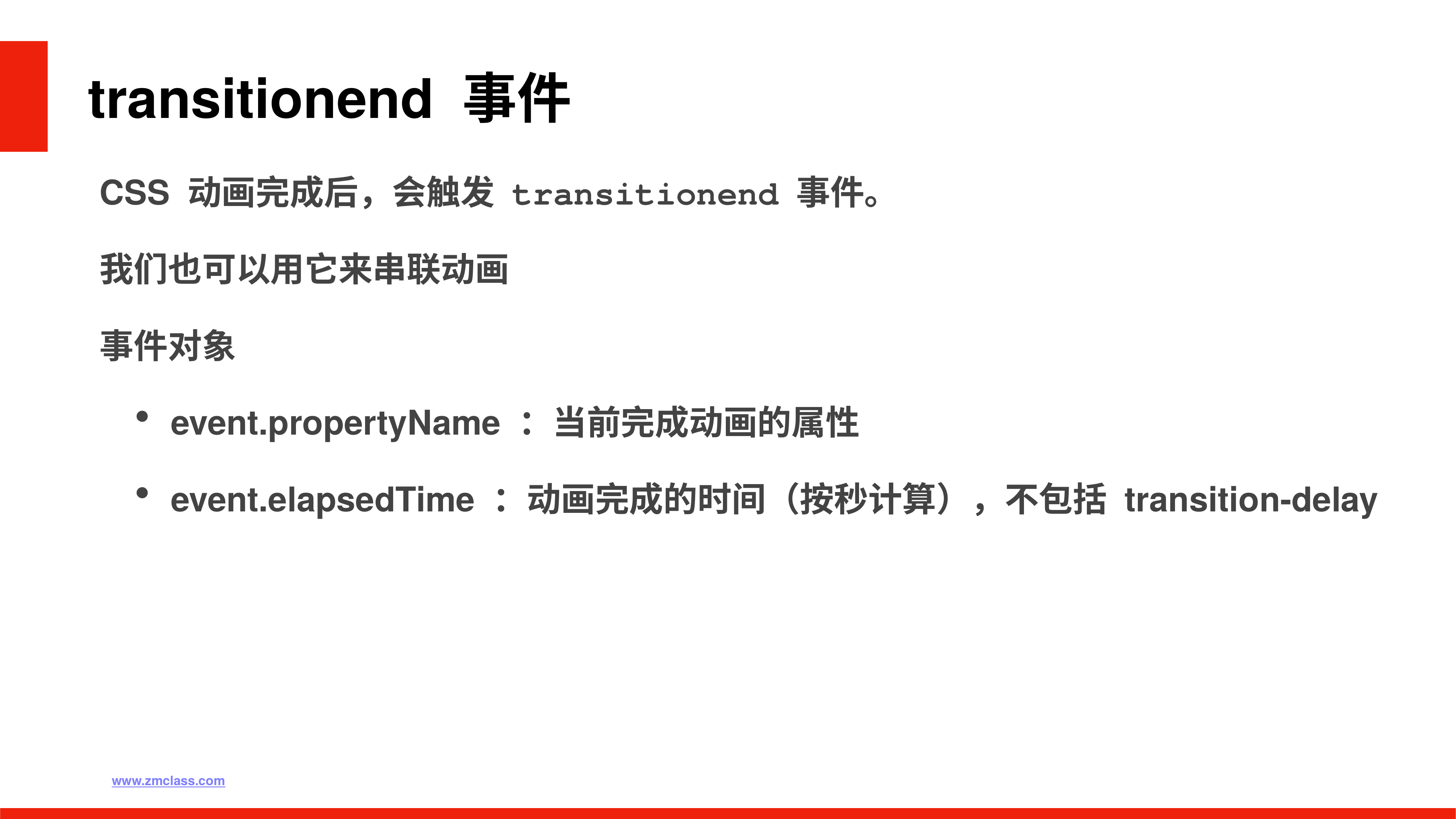

transitionend 事件
CSS 动画完成后，会触发 transitionend 事件。
我们也可以用它来串联动画
事件对象
event.propertyName ：当前完成动画的属性
event.elapsedTime ：动画完成的时间（按秒计算），不包括 transition-delay
追梦课堂   临汾首家专业的web前端培训机构                                                          www.zmclass.com
27